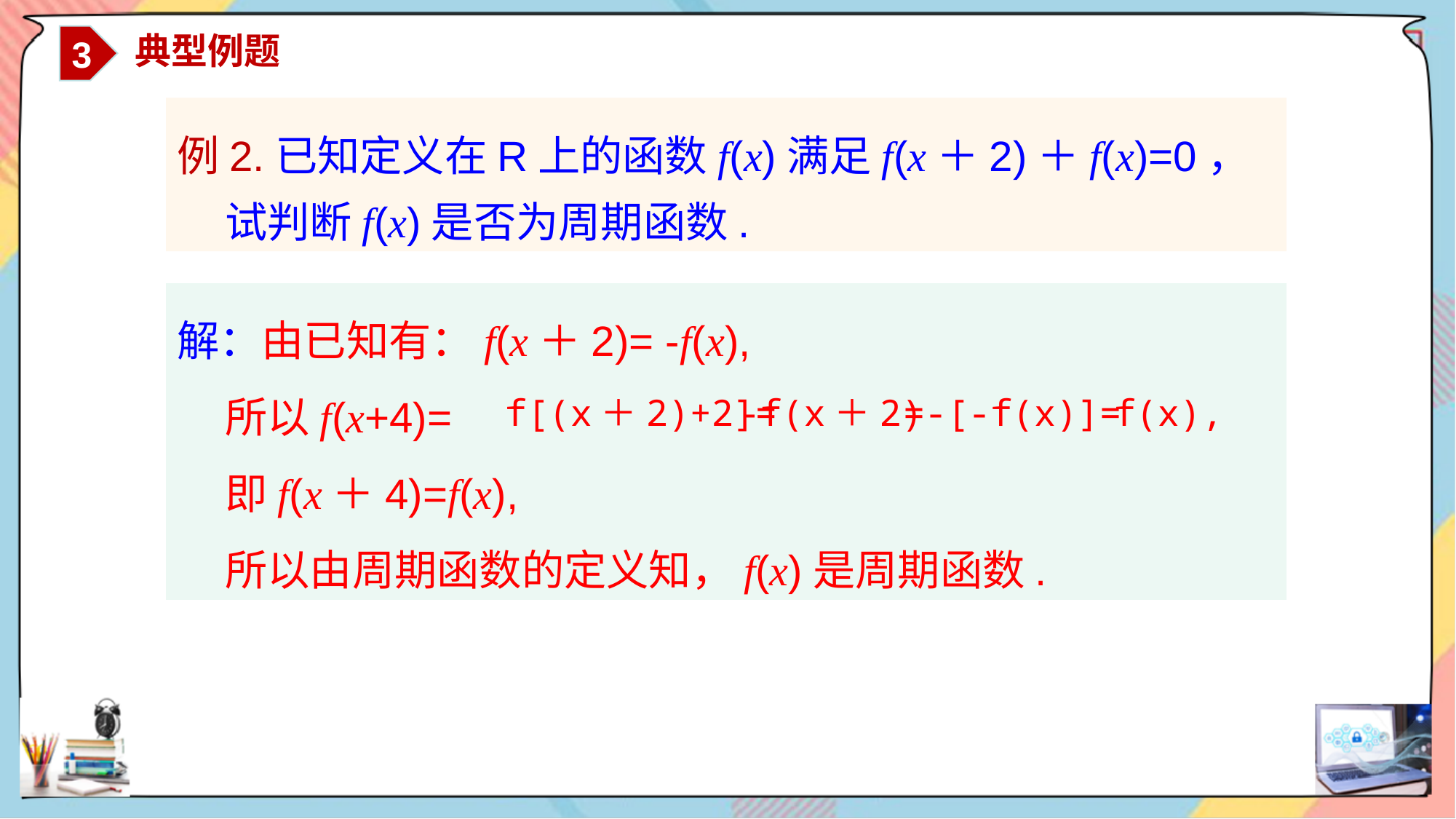

3
 典型例题
例2.已知定义在R上的函数f(x)满足f(x＋2)＋f(x)=0，
    试判断f(x)是否为周期函数.
解：由已知有：f(x＋2)= -f(x),
    所以f(x+4)=
    即f(x＋4)=f(x),
    所以由周期函数的定义知，f(x)是周期函数.
f[(x＋2)+2]=
-f(x＋2)
=-[-f(x)]=
f(x),